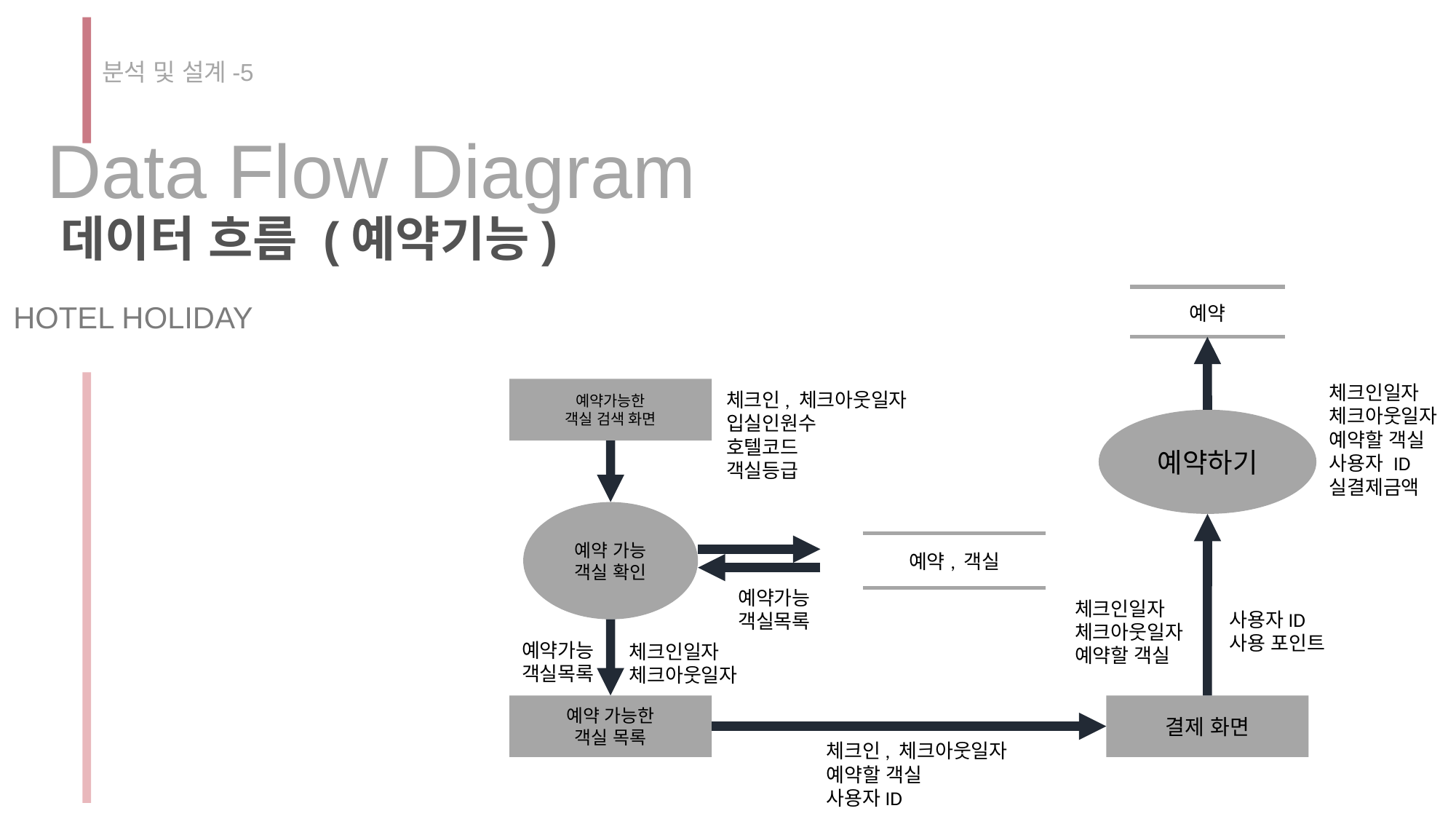

분석 및 설계-5
Data Flow Diagram
데이터 흐름 (예약기능)
| 예약 |
| --- |
HOTEL HOLIDAY

체크인일자
체크아웃일자
예약할 객실
사용자 ID
실결제금액
예약가능한
객실 검색 화면
체크인, 체크아웃일자
입실인원수
호텔코드
객실등급
예약하기
예약 가능 객실 확인
| 예약, 객실 |
| --- |
예약가능
객실목록
체크인일자
체크아웃일자
예약할 객실
사용자ID
사용 포인트
예약가능
객실목록
체크인일자
체크아웃일자
예약 가능한
객실 목록
결제 화면
체크인, 체크아웃일자
예약할 객실
사용자ID